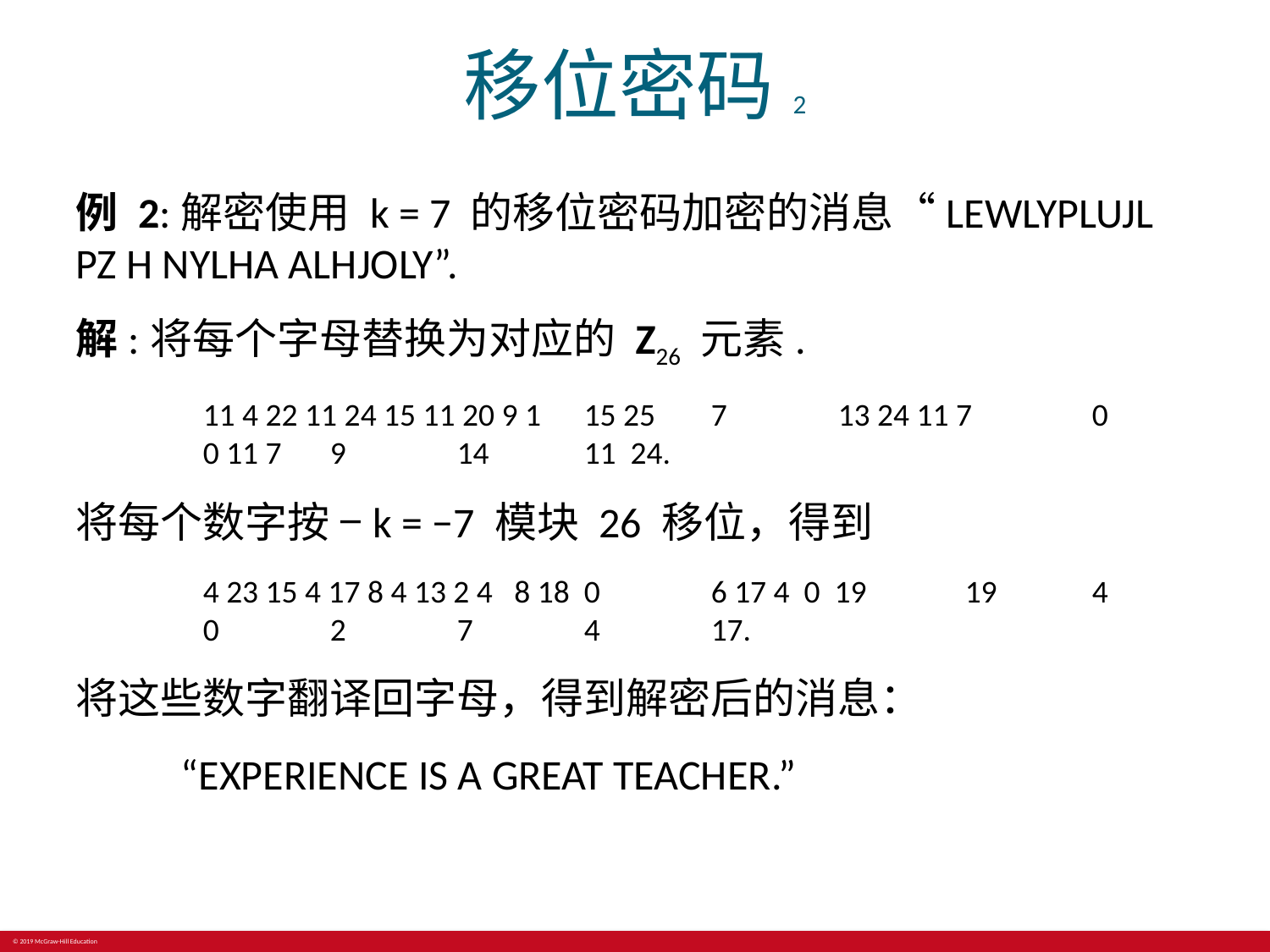

# 移位密码2
例 2:解密使用 k = 7 的移位密码加密的消息“LEWLYPLUJL PZ H NYLHA ALHJOLY”.
解:将每个字母替换为对应的 Z26 元素.
	11 4 22 11 24 15 11 20 9 1	15 25	7	13 24 11 7	0 	0 11 7	9	14	11  24.
将每个数字按 −k = −7 模块 26 移位，得到
	4 23 15 4 17 8 4 13 2 4   8 18 	0	6 17 4  0  19	19	4	0	2	7	4	17.
将这些数字翻译回字母，得到解密后的消息：
           “EXPERIENCE IS A GREAT TEACHER.”